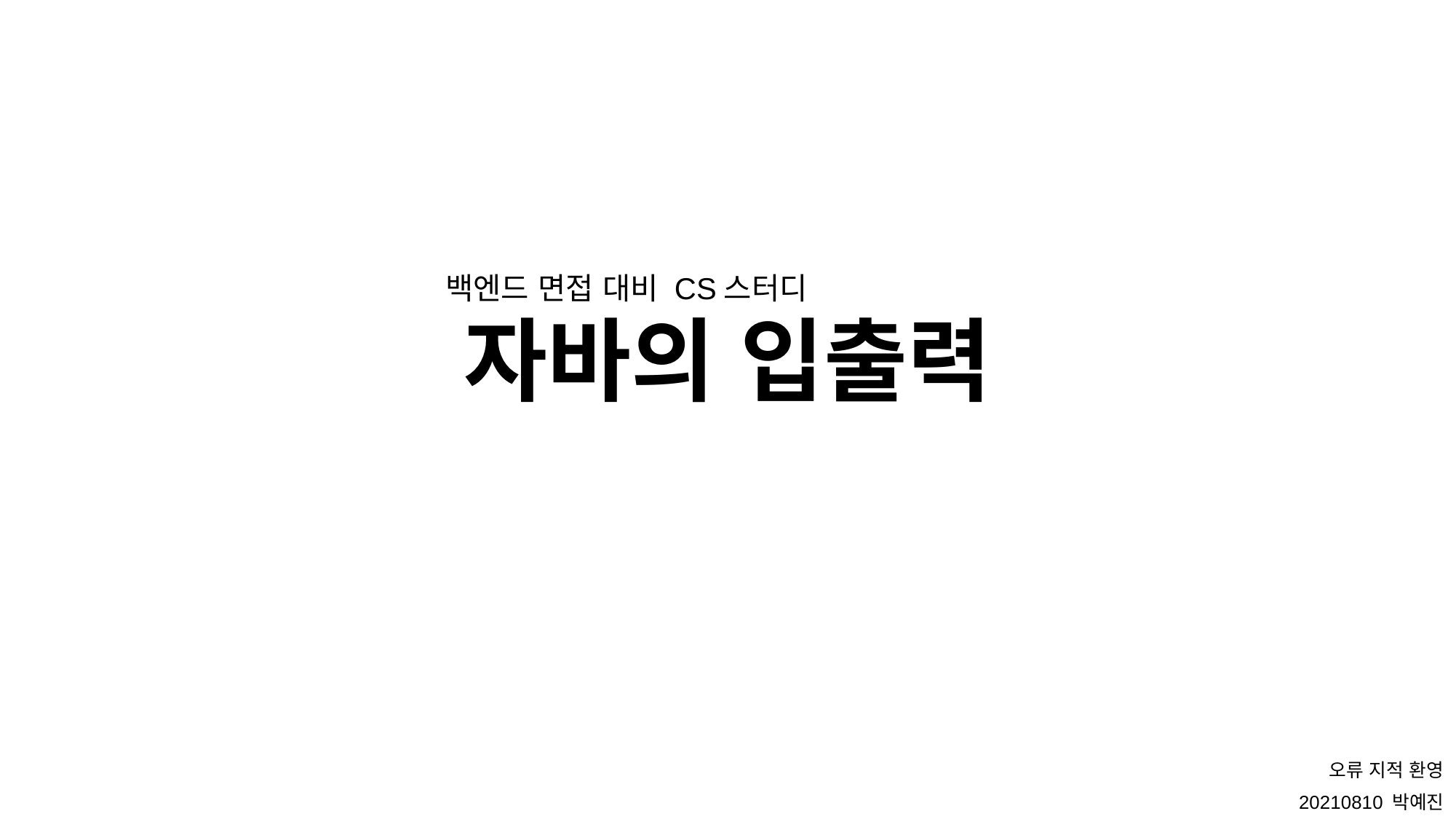

# 자바의 입출력
백엔드 면접 대비 CS스터디
오류 지적 환영
20210810 박예진